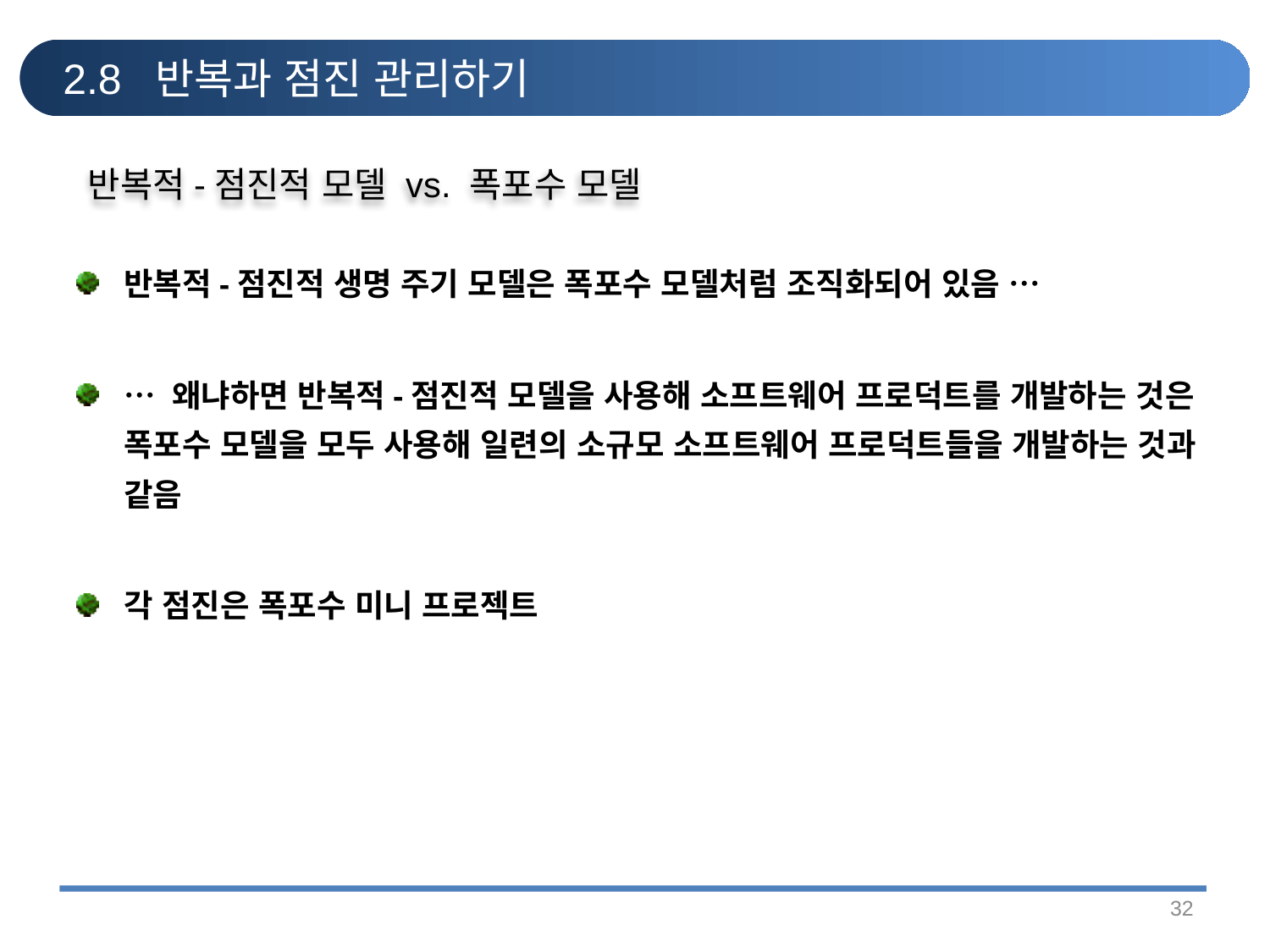

# 2.8  반복과 점진 관리하기
반복적-점진적 모델 vs. 폭포수 모델
반복적-점진적 생명 주기 모델은 폭포수 모델처럼 조직화되어 있음 …

… 왜냐하면 반복적-점진적 모델을 사용해 소프트웨어 프로덕트를 개발하는 것은 폭포수 모델을 모두 사용해 일련의 소규모 소프트웨어 프로덕트들을 개발하는 것과 같음

각 점진은 폭포수 미니 프로젝트

32